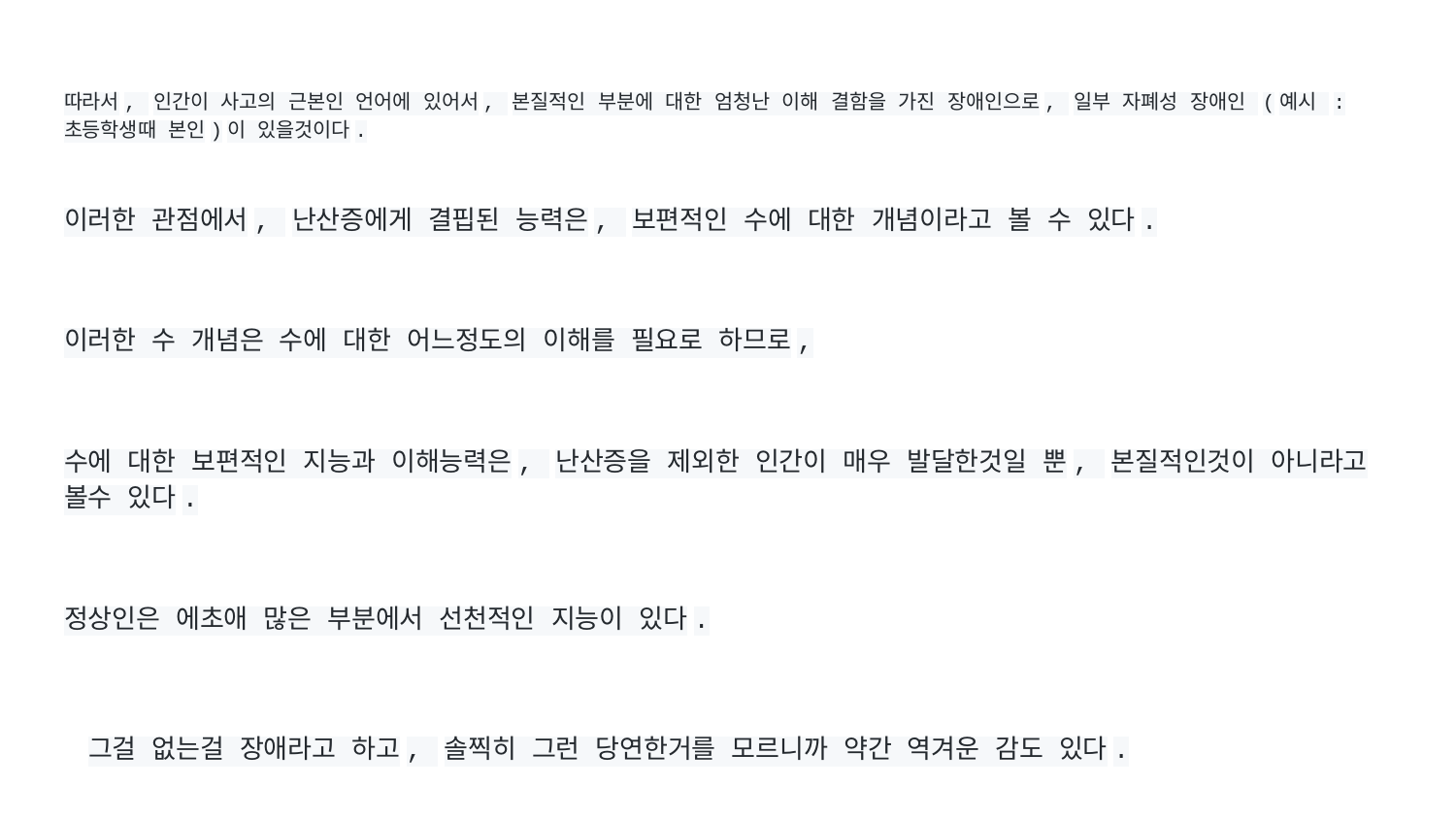

# 따라서, 인간이 사고의 근본인 언어에 있어서, 본질적인 부분에 대한 엄청난 이해 결함을 가진 장애인으로, 일부 자폐성 장애인 (예시 : 초등학생때 본인)이 있을것이다.
이러한 관점에서, 난산증에게 결핍된 능력은, 보편적인 수에 대한 개념이라고 볼 수 있다.

이러한 수 개념은 수에 대한 어느정도의 이해를 필요로 하므로,

수에 대한 보편적인 지능과 이해능력은, 난산증을 제외한 인간이 매우 발달한것일 뿐, 본질적인것이 아니라고 볼수 있다.

정상인은 에초애 많은 부분에서 선천적인 지능이 있다.

그걸 없는걸 장애라고 하고, 솔찍히 그런 당연한거를 모르니까 약간 역겨운 감도 있다.